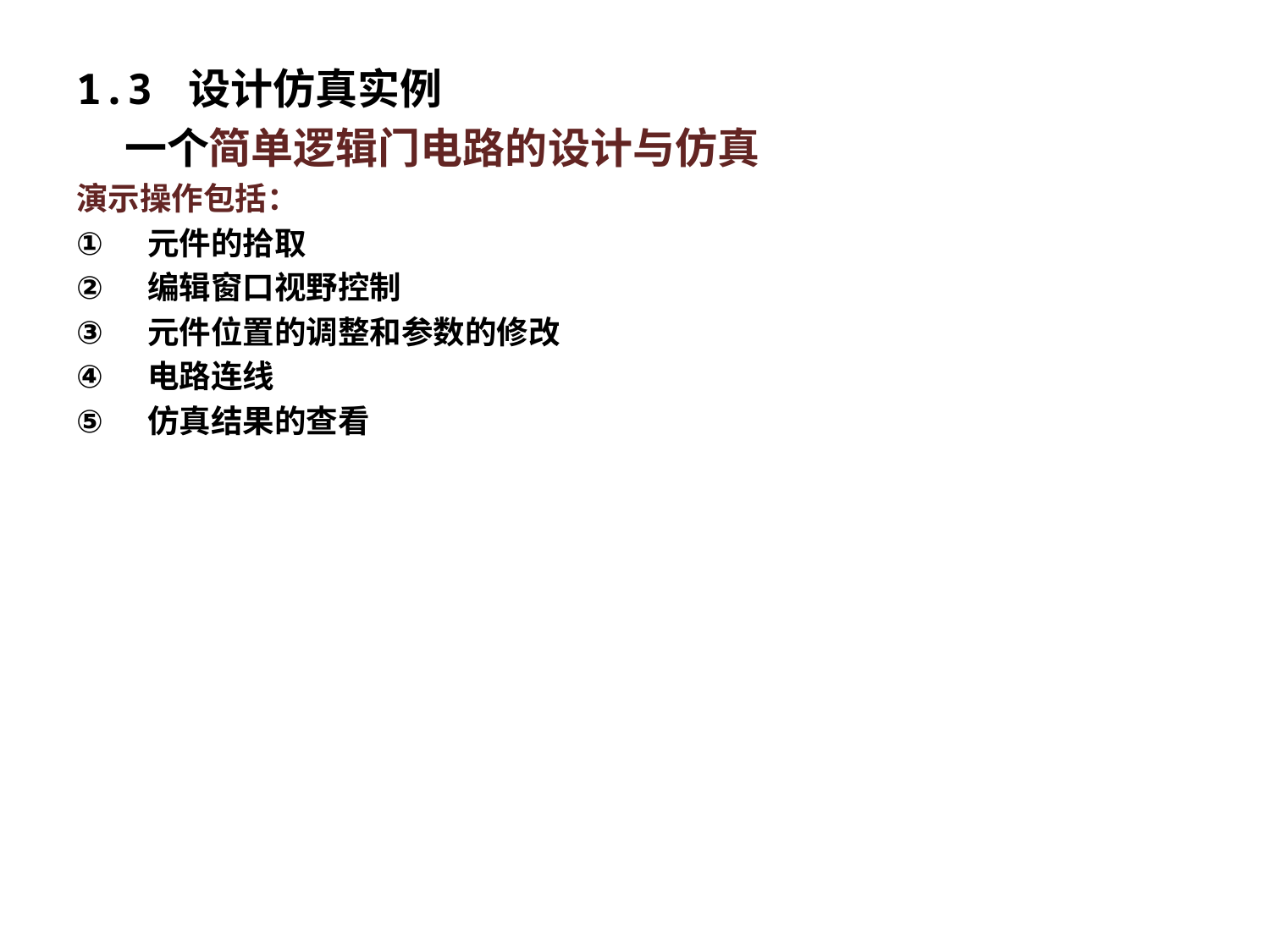

1.3 设计仿真实例
    一个简单逻辑门电路的设计与仿真
演示操作包括：
元件的拾取
编辑窗口视野控制
元件位置的调整和参数的修改
电路连线
仿真结果的查看